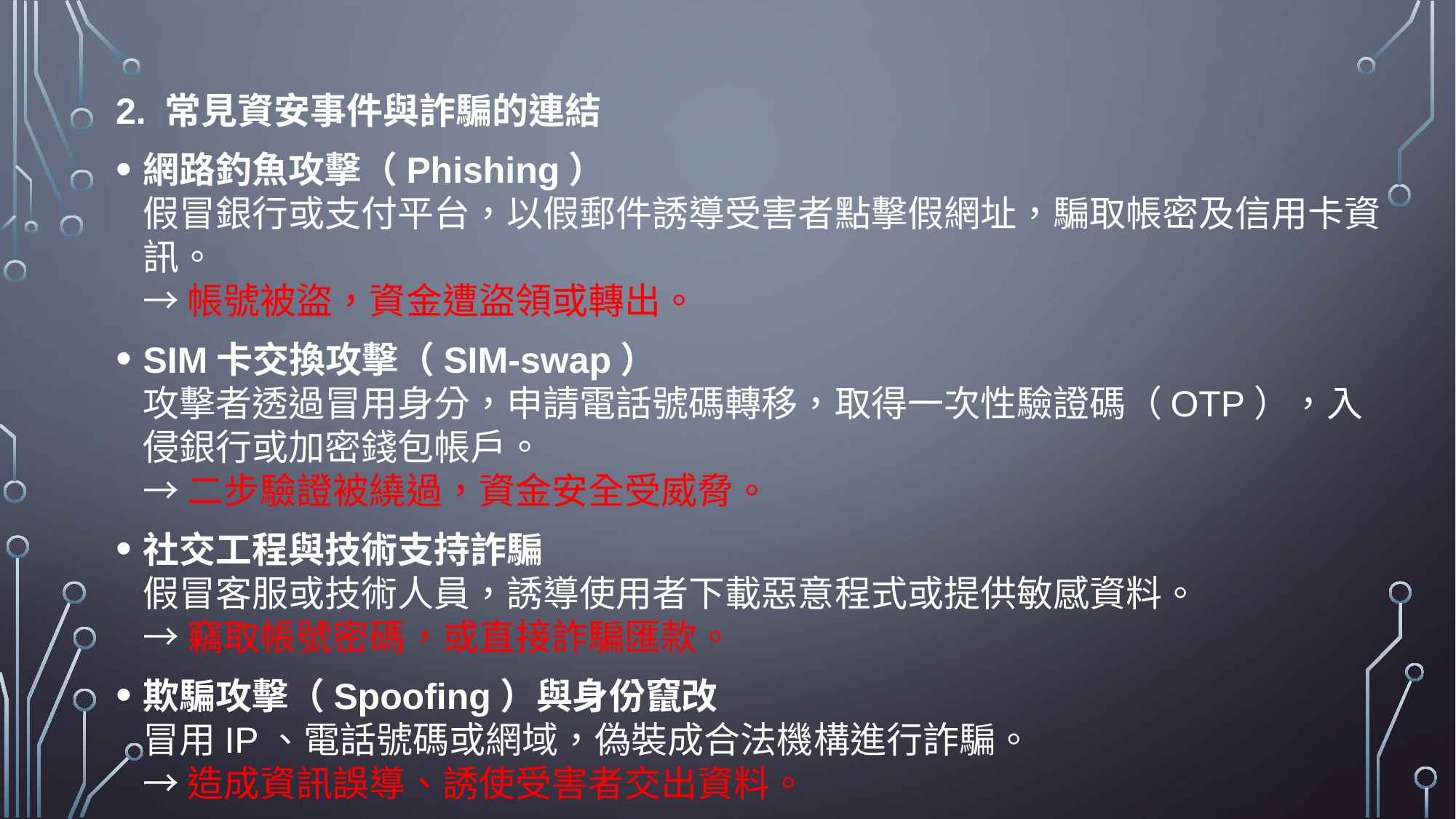

2. 常見資安事件與詐騙的連結
網路釣魚攻擊（Phishing）
假冒銀行或支付平台，以假郵件誘導受害者點擊假網址，騙取帳密及信用卡資訊。
→ 帳號被盜，資金遭盜領或轉出。
SIM卡交換攻擊（SIM-swap）
攻擊者透過冒用身分，申請電話號碼轉移，取得一次性驗證碼（OTP），入侵銀行或加密錢包帳戶。
→ 二步驗證被繞過，資金安全受威脅。
社交工程與技術支持詐騙
假冒客服或技術人員，誘導使用者下載惡意程式或提供敏感資料。
→ 竊取帳號密碼，或直接詐騙匯款。
欺騙攻擊（Spoofing）與身份竄改
冒用IP、電話號碼或網域，偽裝成合法機構進行詐騙。
→ 造成資訊誤導、誘使受害者交出資料。